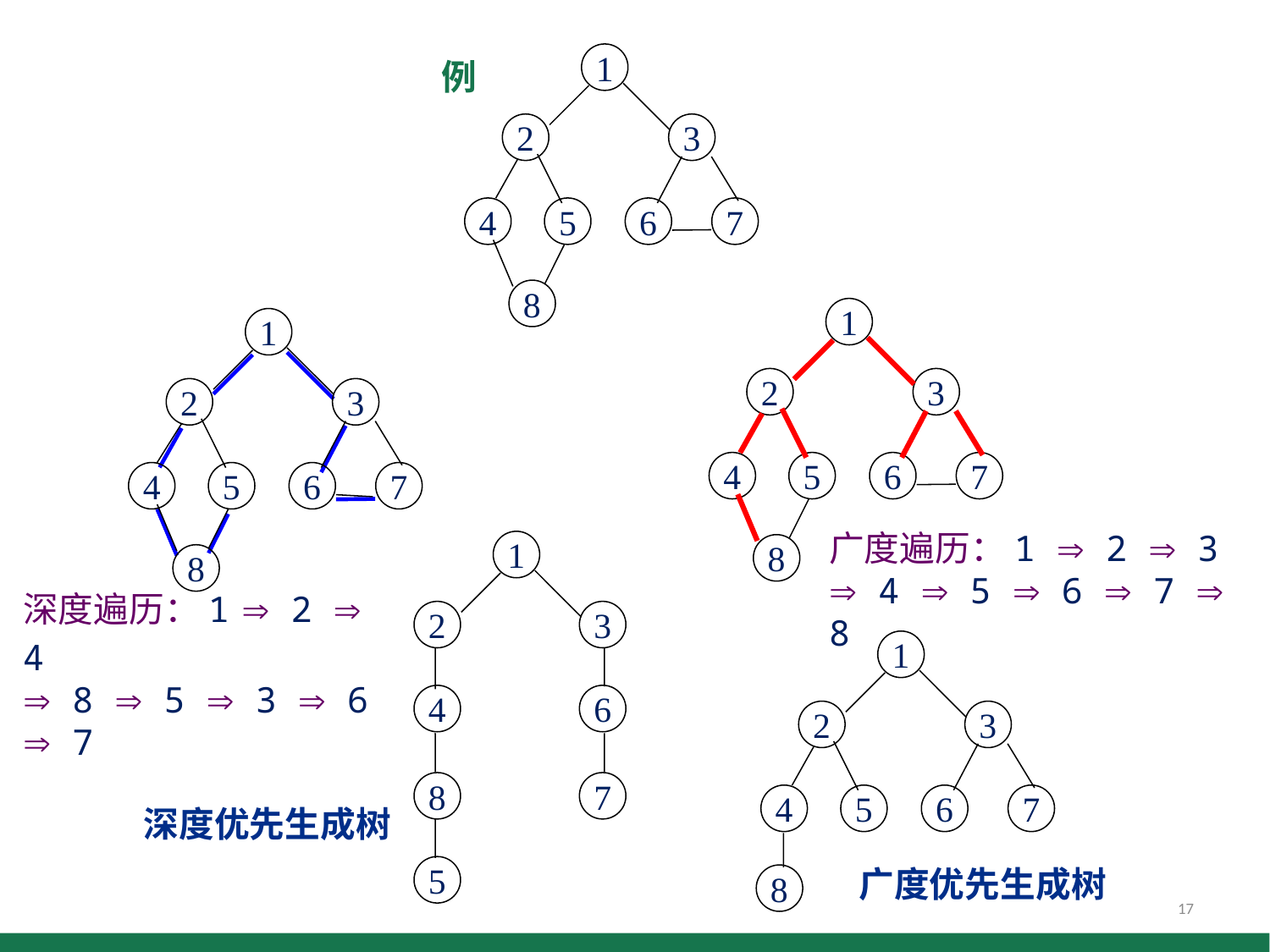

1
例

2
3

4
5
6
7

8
1

2
3
4
5
6
7

8
1

2
3

4
5
6
7

8
广度遍历：1 ⇒ 2 ⇒ 3 ⇒ 4 ⇒ 5 ⇒ 6 ⇒ 7 ⇒ 8
1

2
3

4
6

8
7

5
深度优先生成树
深度遍历：1 ⇒ 2 ⇒ 4
⇒ 8 ⇒ 5 ⇒ 3 ⇒ 6 ⇒ 7
1

2
3

4
5
6
7

8
广度优先生成树
17